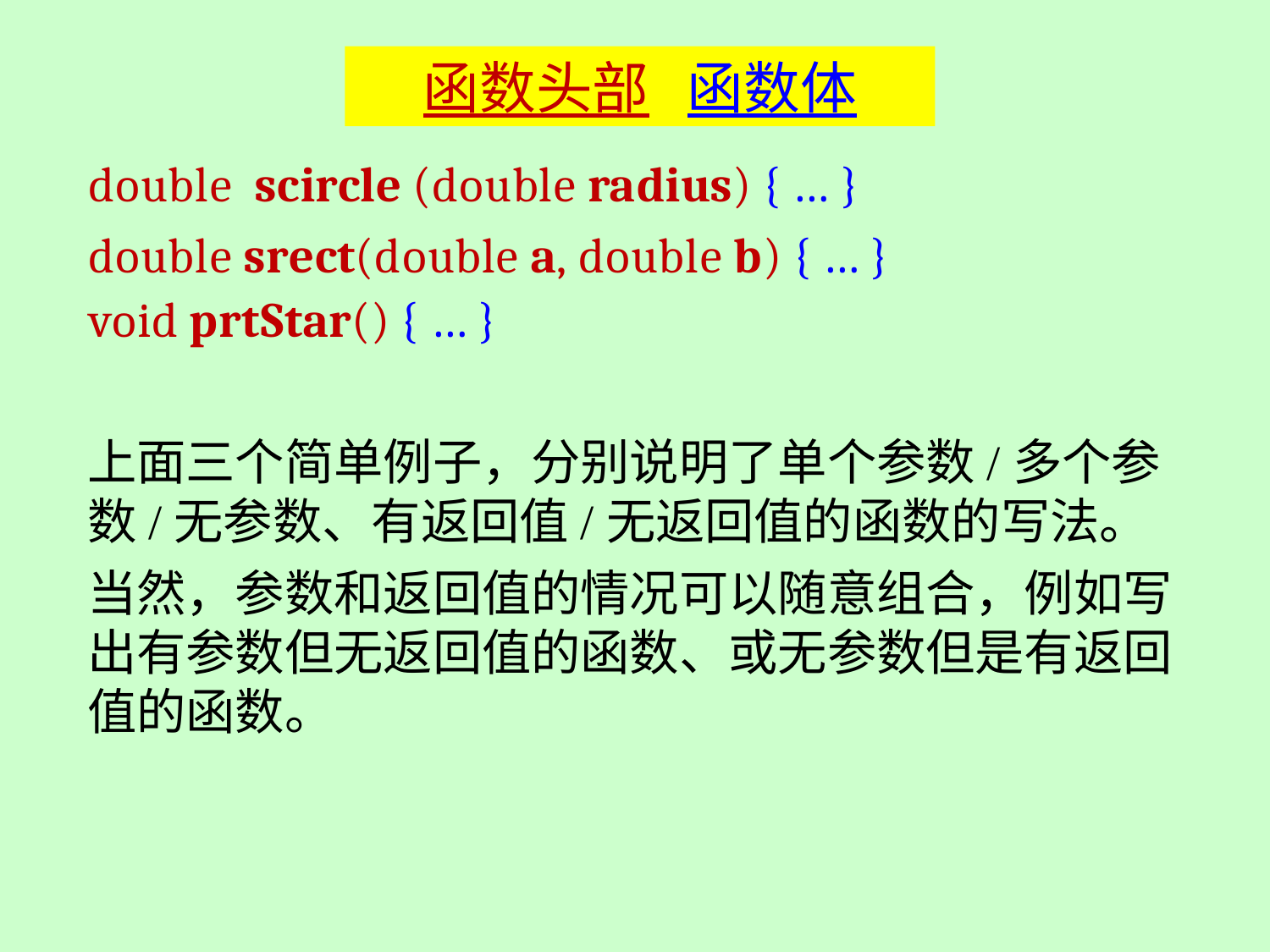

函数头部   函数体
double  scircle (double radius) { … }
double srect(double a, double b) { … }
void prtStar() { … }

上面三个简单例子，分别说明了单个参数/多个参数/无参数、有返回值/无返回值的函数的写法。
当然，参数和返回值的情况可以随意组合，例如写出有参数但无返回值的函数、或无参数但是有返回值的函数。
18